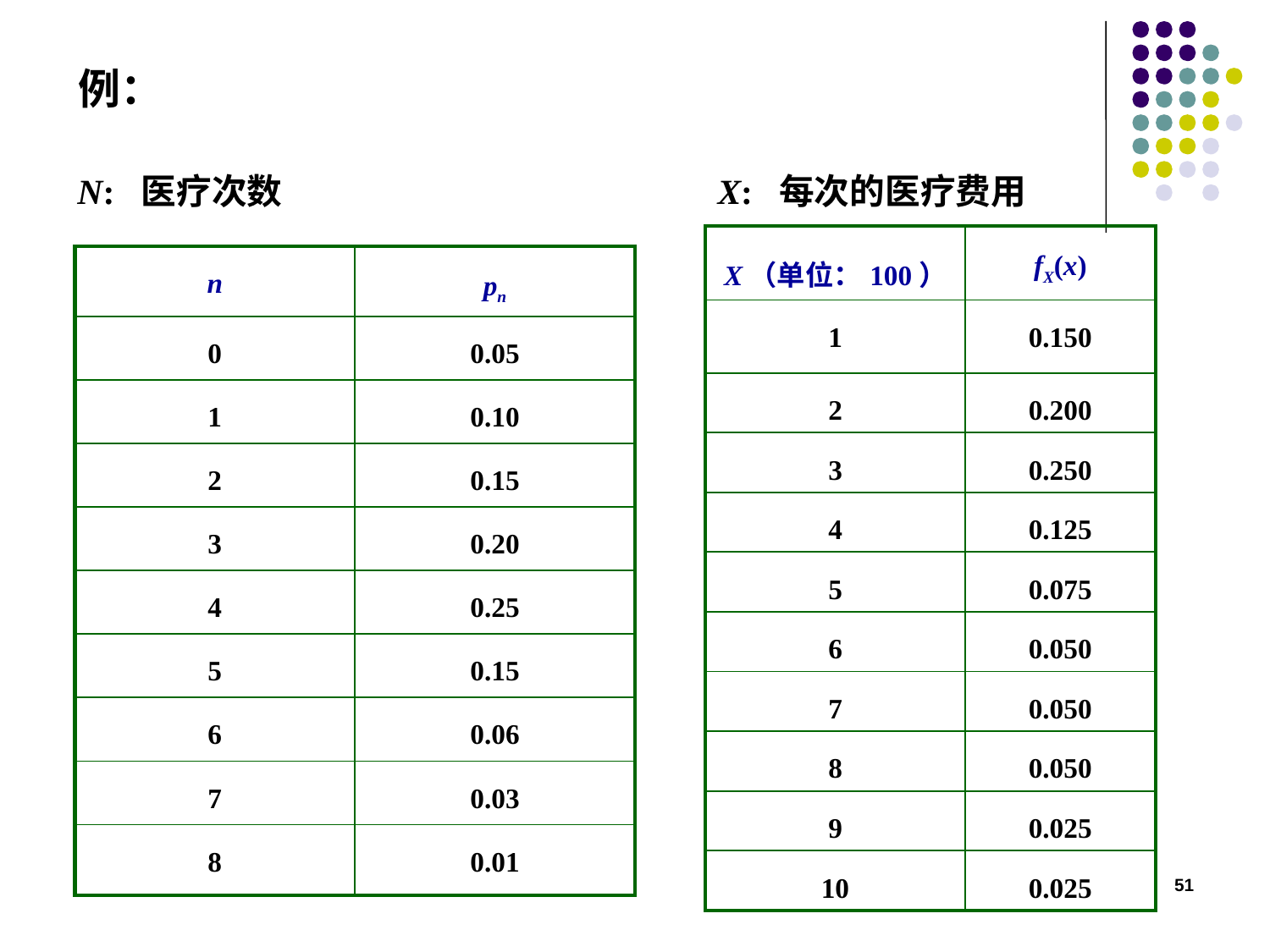

例：
N:  医疗次数
X:  每次的医疗费用
| X（单位：100） | fX(x) |
| --- | --- |
| 1 | 0.150 |
| 2 | 0.200 |
| 3 | 0.250 |
| 4 | 0.125 |
| 5 | 0.075 |
| 6 | 0.050 |
| 7 | 0.050 |
| 8 | 0.050 |
| 9 | 0.025 |
| 10 | 0.025 |
| n | pn |
| --- | --- |
| 0 | 0.05 |
| 1 | 0.10 |
| 2 | 0.15 |
| 3 | 0.20 |
| 4 | 0.25 |
| 5 | 0.15 |
| 6 | 0.06 |
| 7 | 0.03 |
| 8 | 0.01 |
51